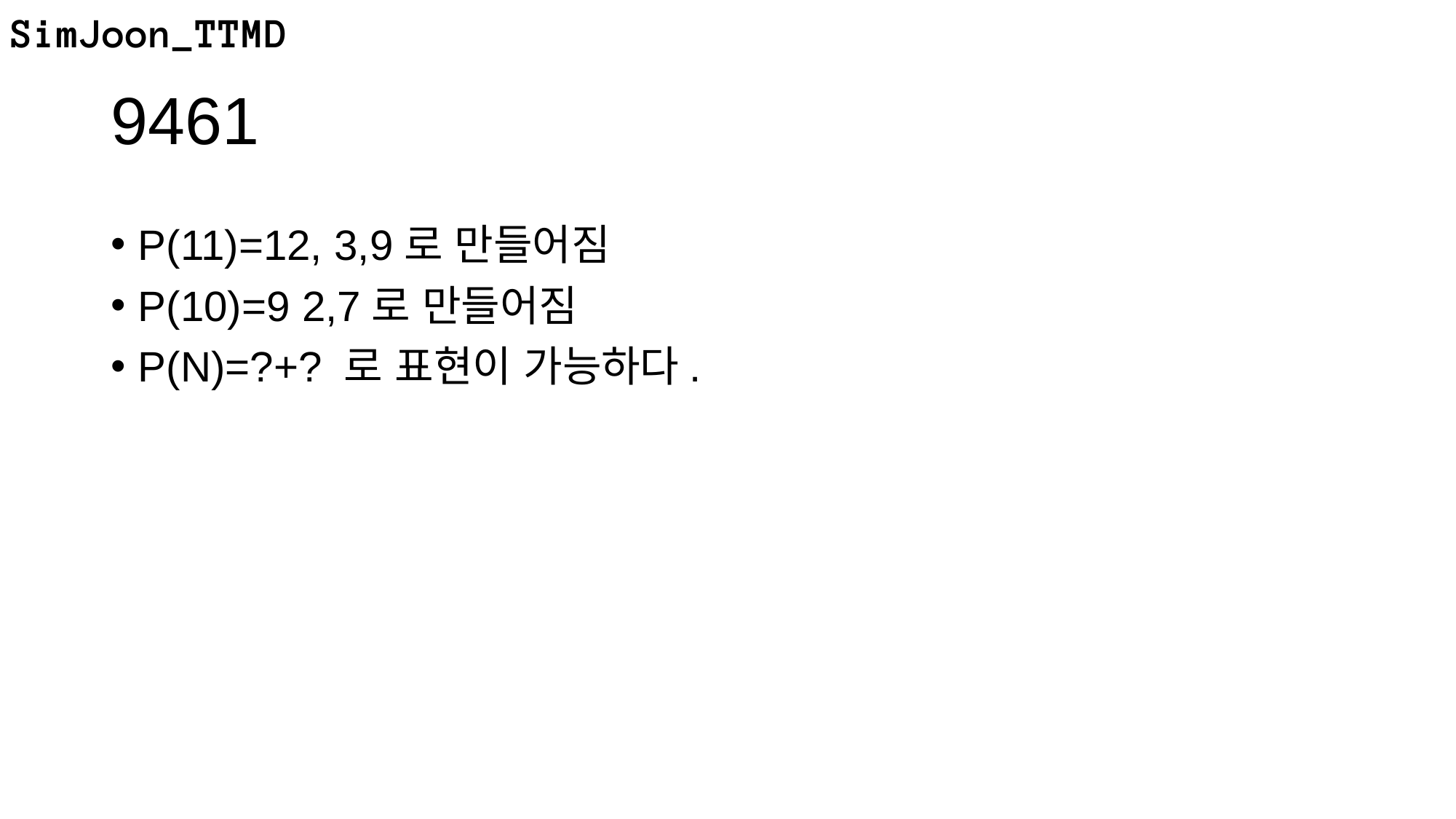

# 9461
P(11)=12, 3,9로 만들어짐
P(10)=9 2,7로 만들어짐
P(N)=?+? 로 표현이 가능하다.